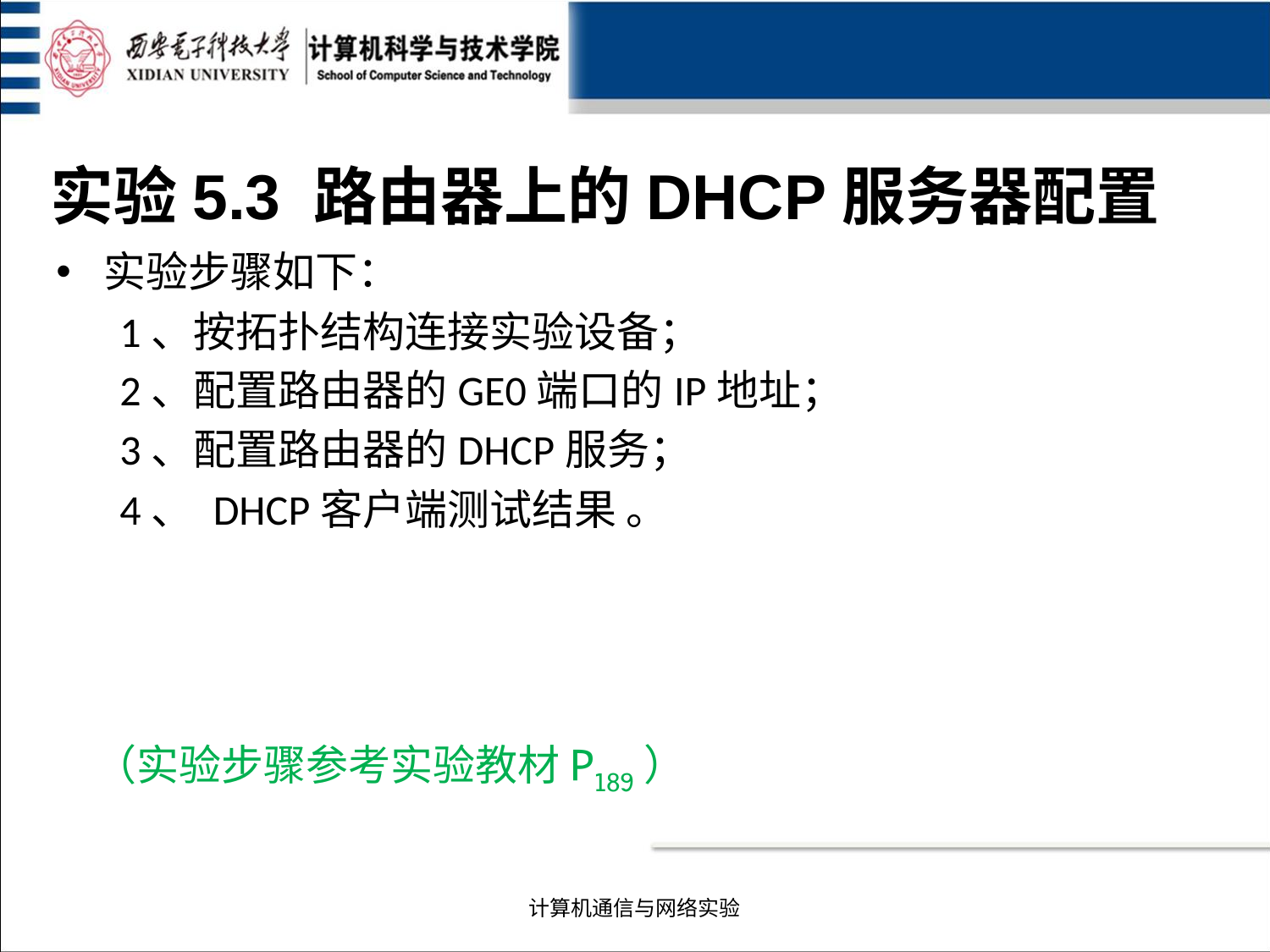

实验5.3 路由器上的DHCP服务器配置
实验步骤如下：
1、按拓扑结构连接实验设备；
2、配置路由器的GE0端口的IP地址；
3、配置路由器的DHCP服务；
4、 DHCP客户端测试结果 。
（实验步骤参考实验教材P189）
计算机通信与网络实验